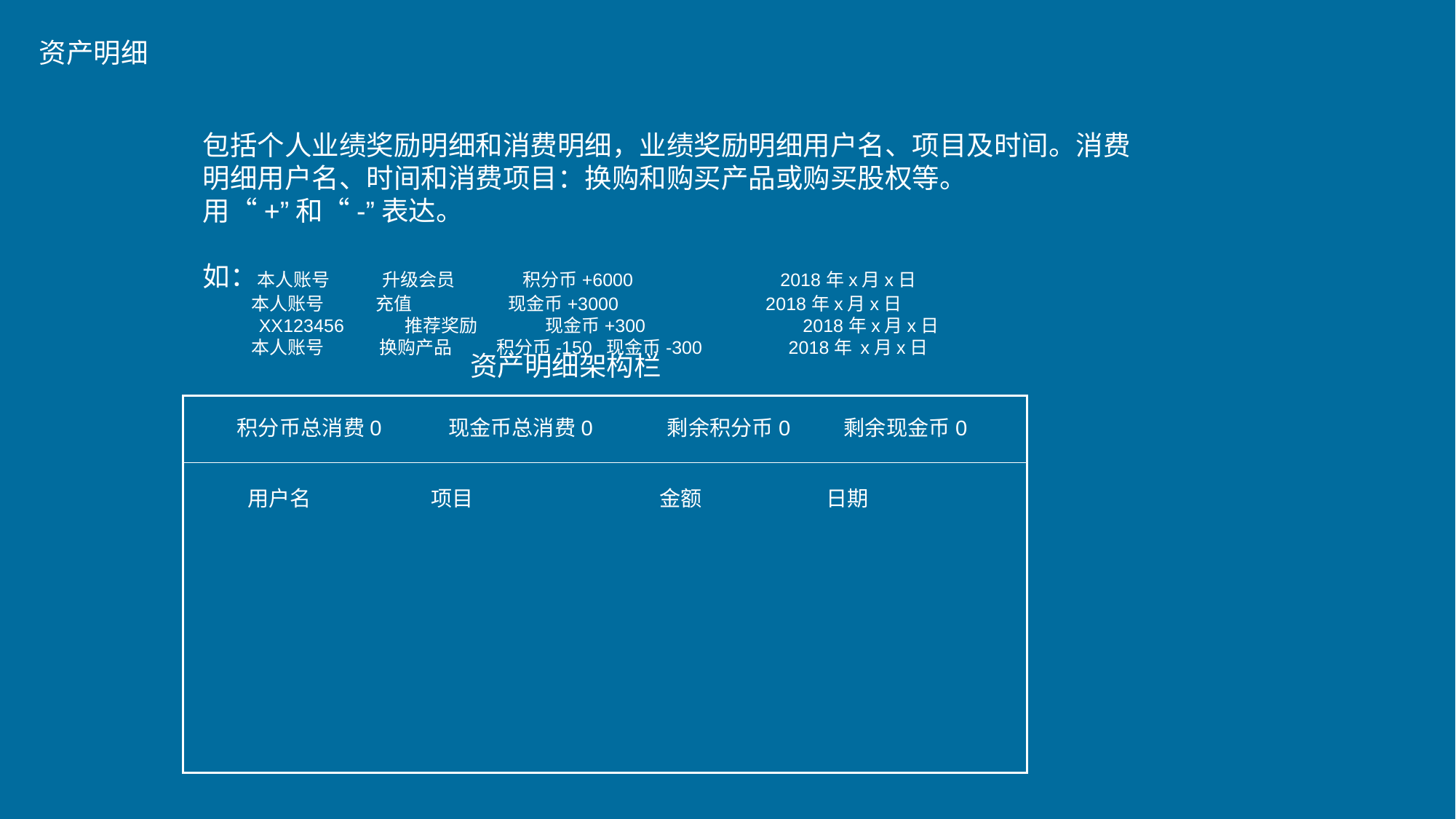

资产明细
包括个人业绩奖励明细和消费明细，业绩奖励明细用户名、项目及时间。消费明细用户名、时间和消费项目：换购和购买产品或购买股权等。用“+”和“-”表达。

如：本人账号             升级会员                 积分币+6000                             2018年x月x日
           本人账号             充值                        现金币+3000                             2018年x月x日
           XX123456           推荐奖励                 现金币+300                               2018年x月x日
           本人账号              换购产品           积分币-150  现金币-300                 2018年 x月x日
资产明细架构栏

积分币总消费0
现金币总消费0
剩余积分币0
剩余现金币0
用户名
项目
金额
日期